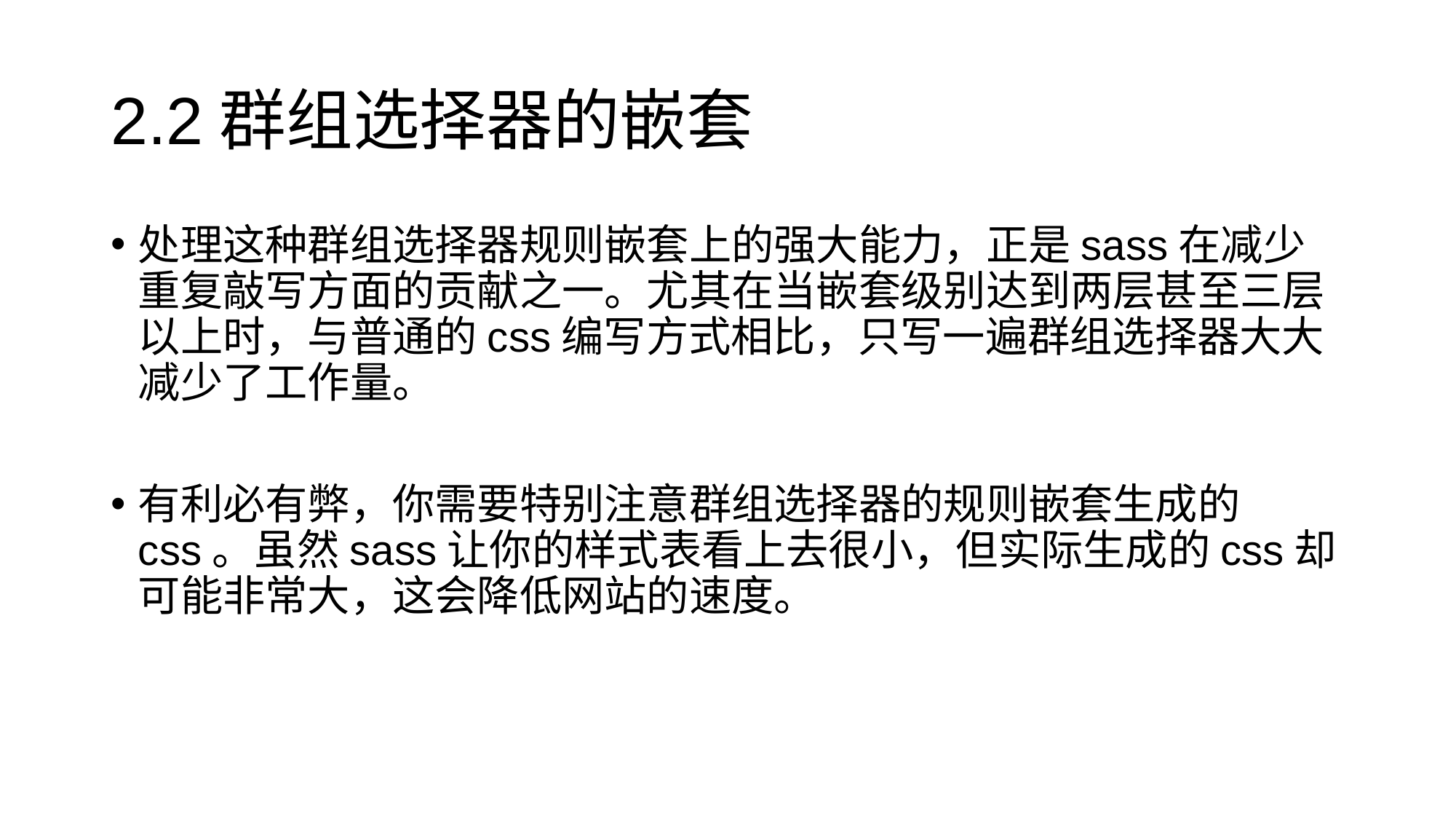

# 2.2群组选择器的嵌套
处理这种群组选择器规则嵌套上的强大能力，正是sass在减少重复敲写方面的贡献之一。尤其在当嵌套级别达到两层甚至三层以上时，与普通的css编写方式相比，只写一遍群组选择器大大减少了工作量。

有利必有弊，你需要特别注意群组选择器的规则嵌套生成的css。虽然sass让你的样式表看上去很小，但实际生成的css却可能非常大，这会降低网站的速度。